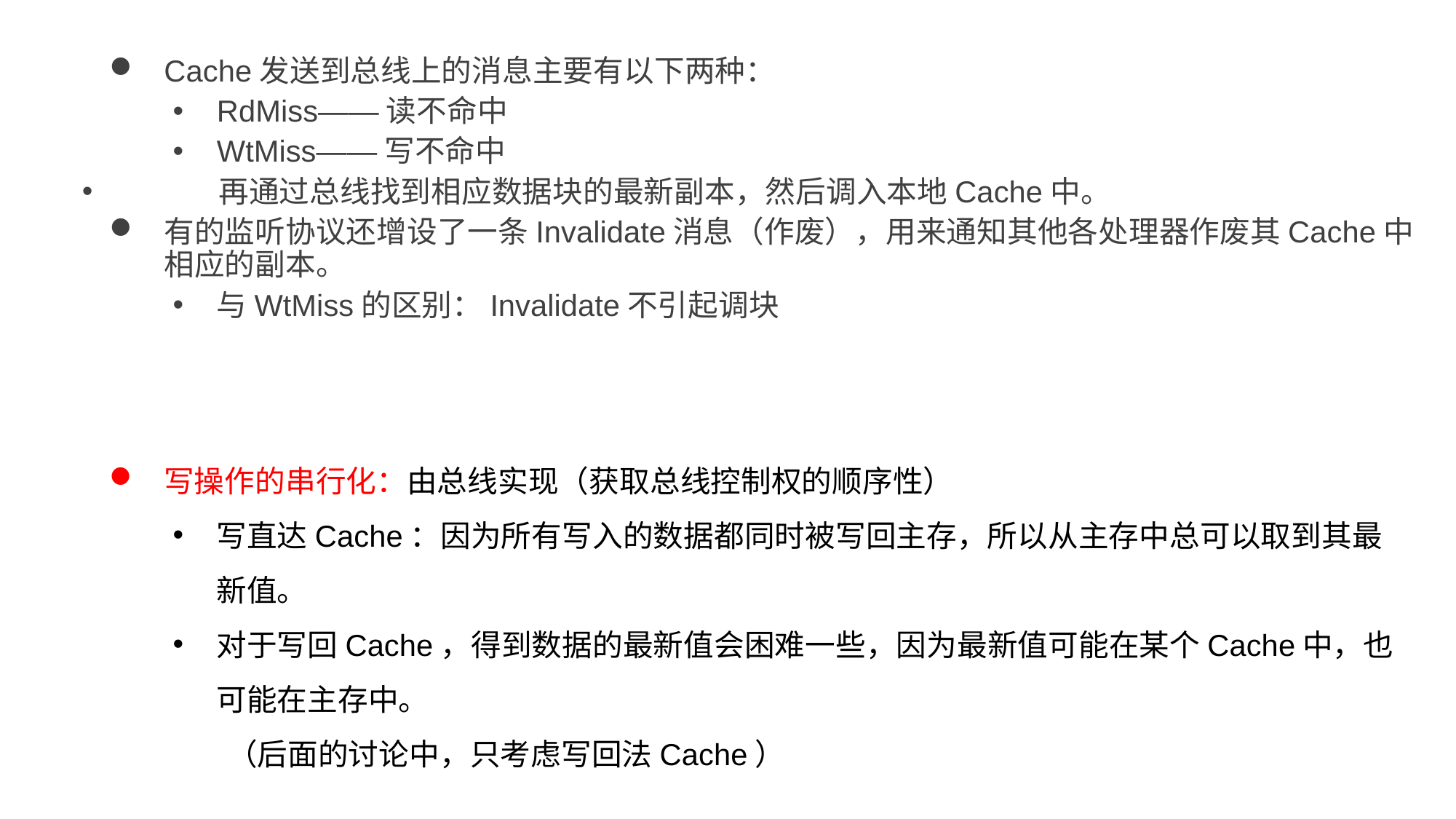

Cache发送到总线上的消息主要有以下两种：
RdMiss——读不命中
WtMiss——写不命中
	再通过总线找到相应数据块的最新副本，然后调入本地Cache中。
有的监听协议还增设了一条Invalidate消息（作废），用来通知其他各处理器作废其Cache中相应的副本。
与WtMiss的区别：Invalidate不引起调块
写操作的串行化：由总线实现（获取总线控制权的顺序性）
写直达Cache：因为所有写入的数据都同时被写回主存，所以从主存中总可以取到其最新值。
对于写回Cache，得到数据的最新值会困难一些，因为最新值可能在某个Cache中，也可能在主存中。
       （后面的讨论中，只考虑写回法Cache）